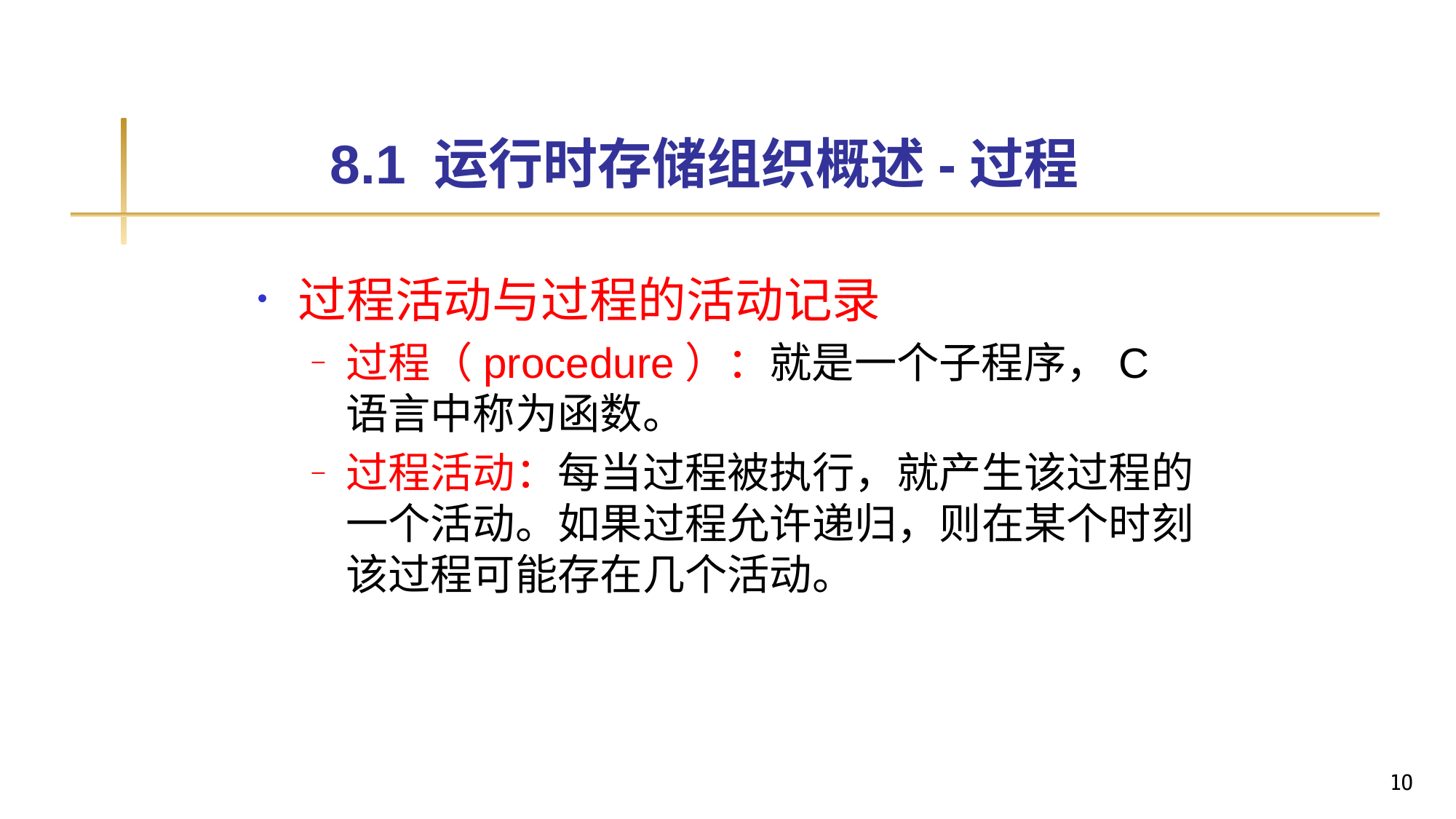

# 8.1 运行时存储组织概述-过程
过程活动与过程的活动记录
过程（procedure）：就是一个子程序，C语言中称为函数。
过程活动：每当过程被执行，就产生该过程的一个活动。如果过程允许递归，则在某个时刻该过程可能存在几个活动。
10